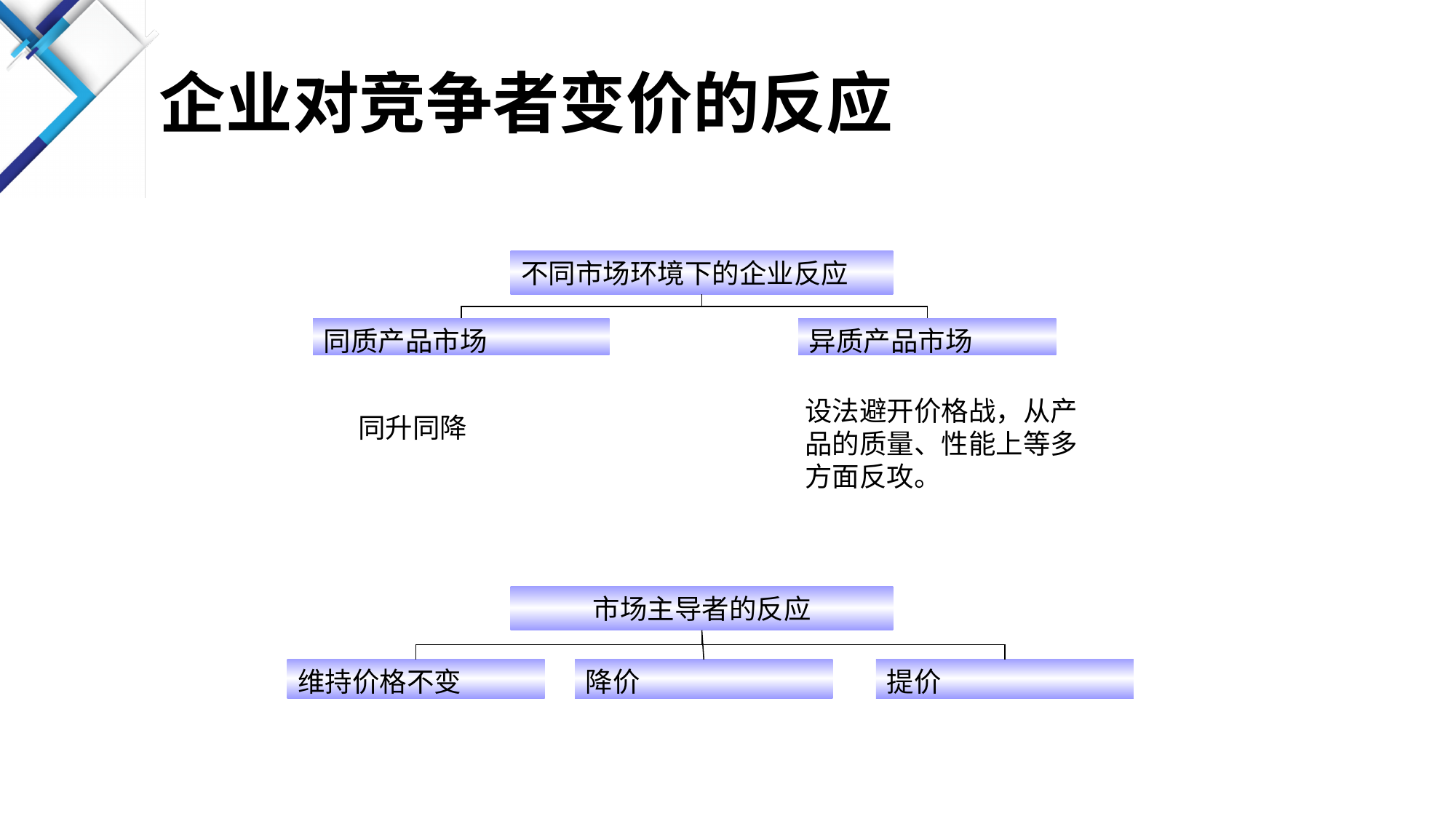

# 企业对竞争者变价的反应
不同市场环境下的企业反应
同质产品市场
异质产品市场
设法避开价格战，从产品的质量、性能上等多方面反攻。
同升同降
市场主导者的反应
维持价格不变
降价
提价